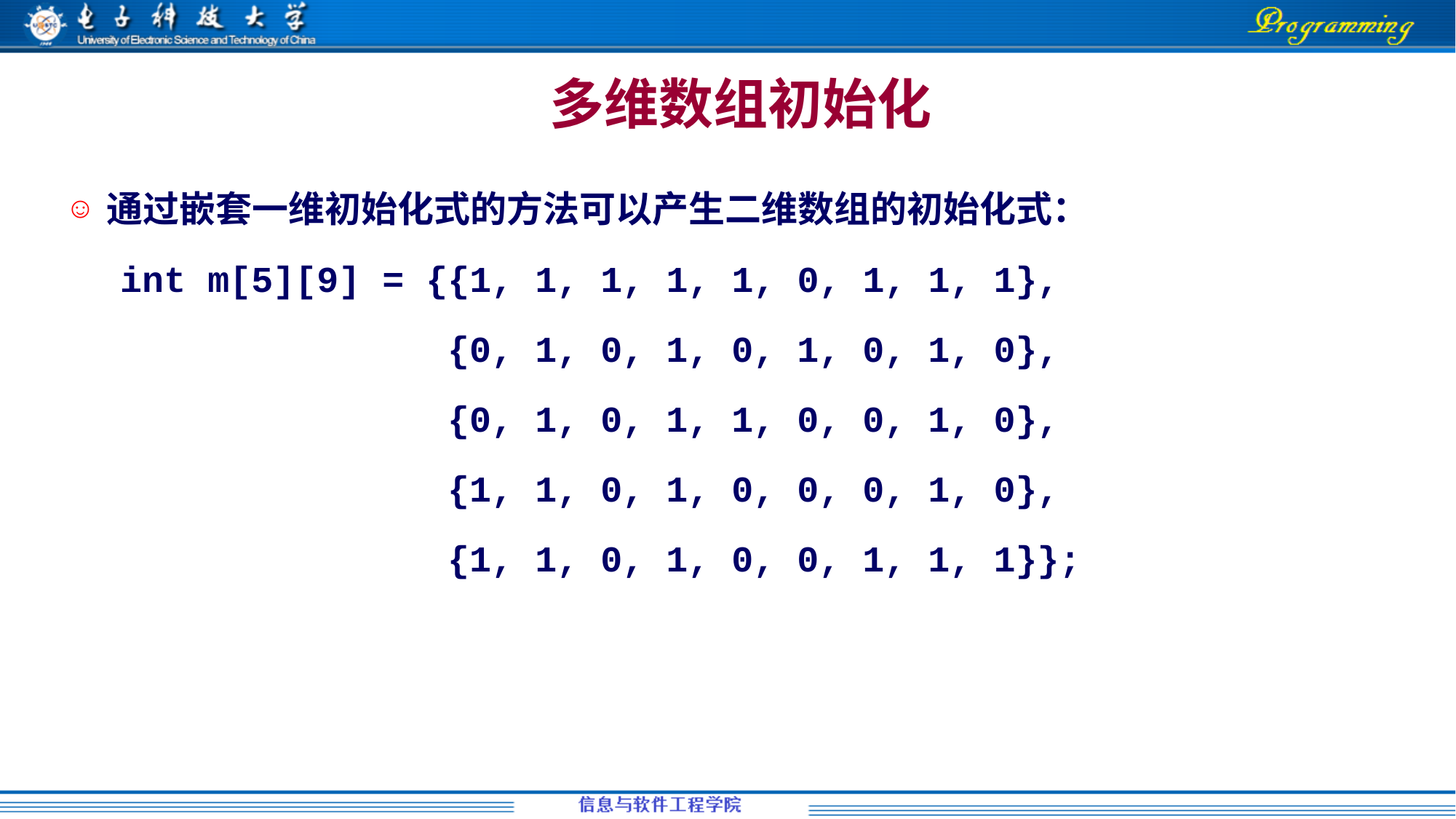

多维数组初始化
通过嵌套一维初始化式的方法可以产生二维数组的初始化式：
int m[5][9] = {{1, 1, 1, 1, 1, 0, 1, 1, 1},
               {0, 1, 0, 1, 0, 1, 0, 1, 0},
               {0, 1, 0, 1, 1, 0, 0, 1, 0},
               {1, 1, 0, 1, 0, 0, 0, 1, 0},
               {1, 1, 0, 1, 0, 0, 1, 1, 1}};